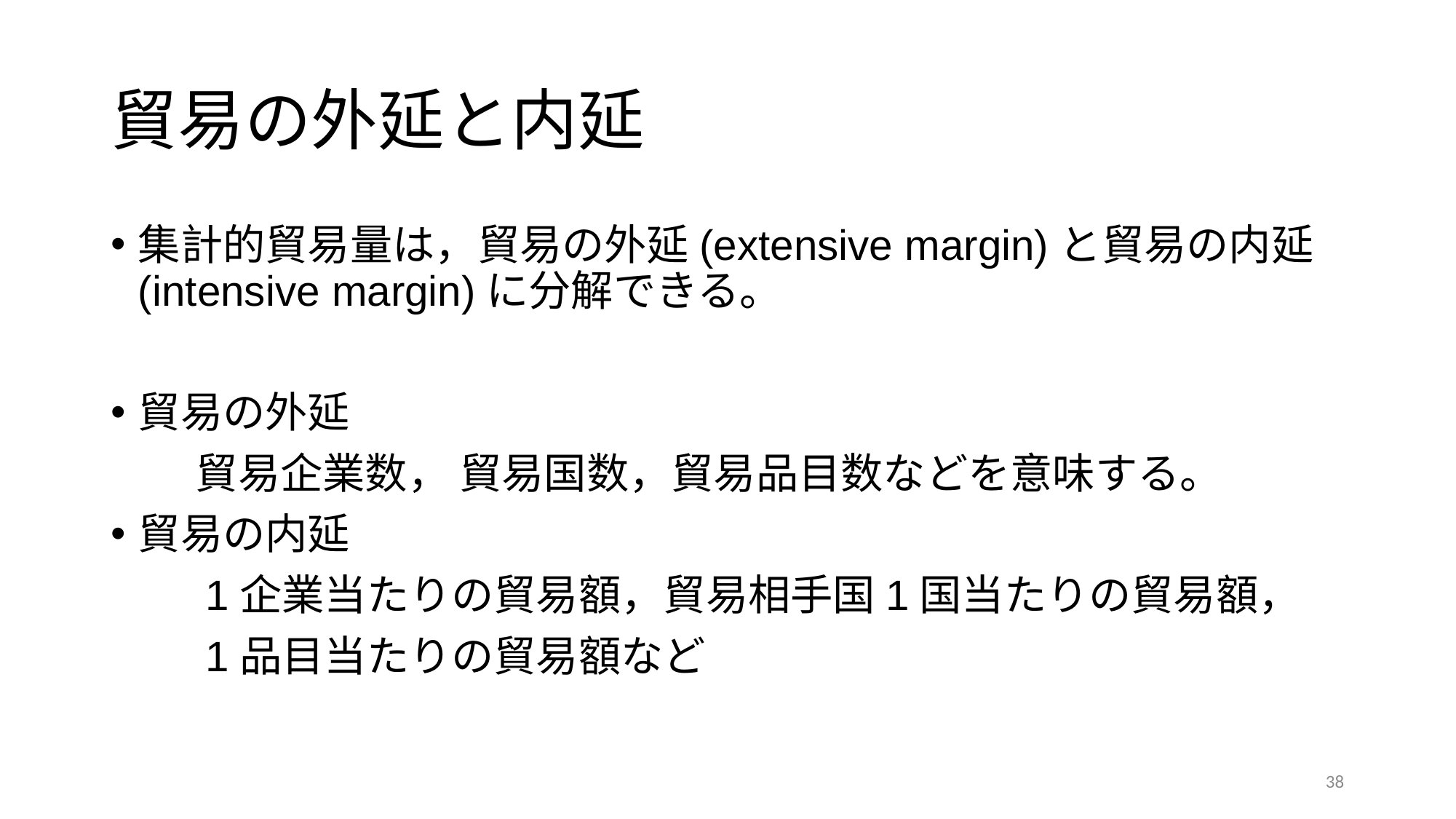

# 貿易の外延と内延
集計的貿易量は，貿易の外延(extensive margin)と貿易の内延(intensive margin)に分解できる。

貿易の外延
　　貿易企業数， 貿易国数，貿易品目数などを意味する。
貿易の内延
　　1企業当たりの貿易額，貿易相手国1国当たりの貿易額，
　　1品目当たりの貿易額など
38